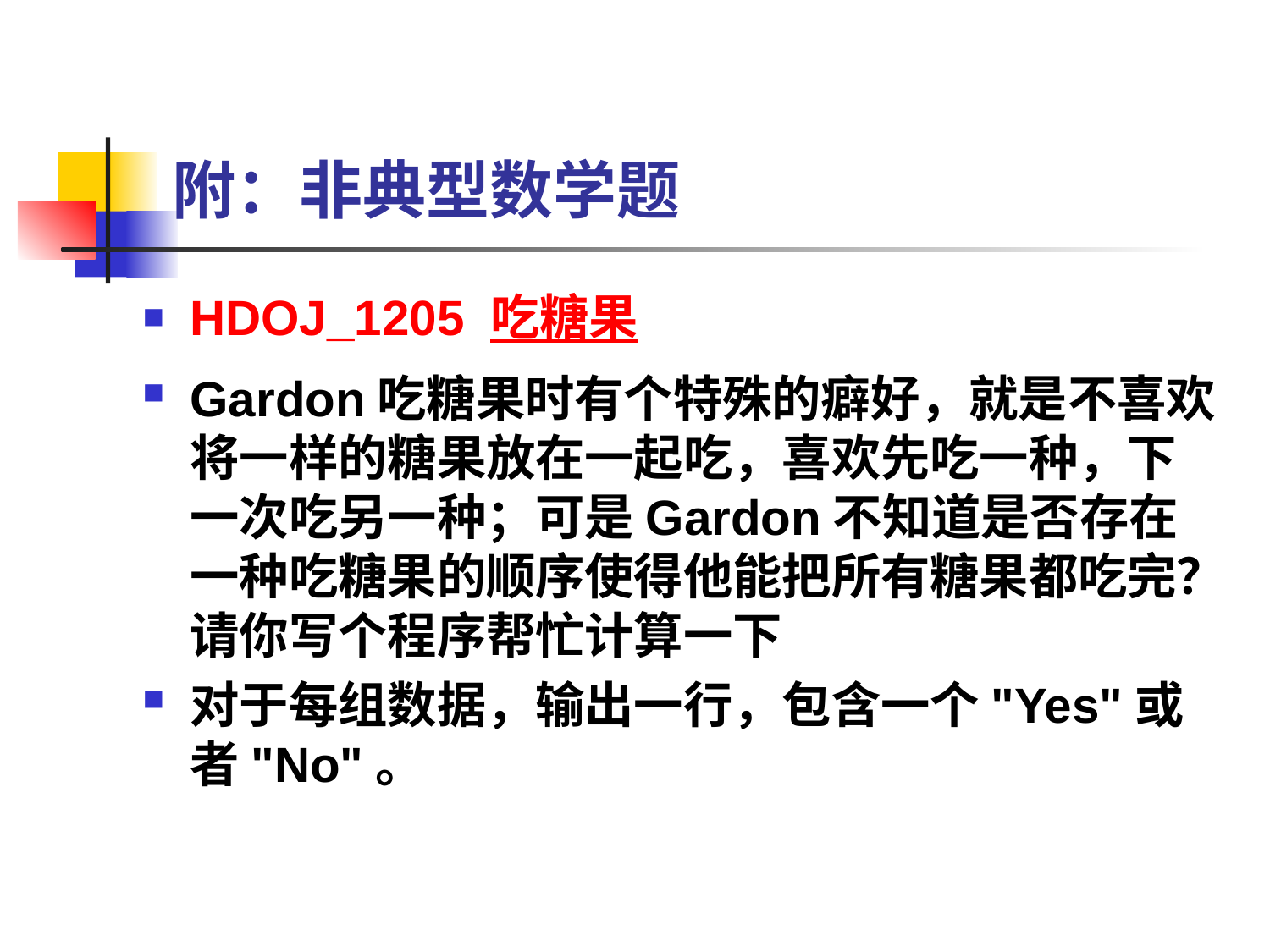

# 附：非典型数学题
HDOJ_1205 吃糖果
Gardon吃糖果时有个特殊的癖好，就是不喜欢将一样的糖果放在一起吃，喜欢先吃一种，下一次吃另一种；可是Gardon不知道是否存在一种吃糖果的顺序使得他能把所有糖果都吃完？请你写个程序帮忙计算一下
对于每组数据，输出一行，包含一个"Yes"或者"No"。

28